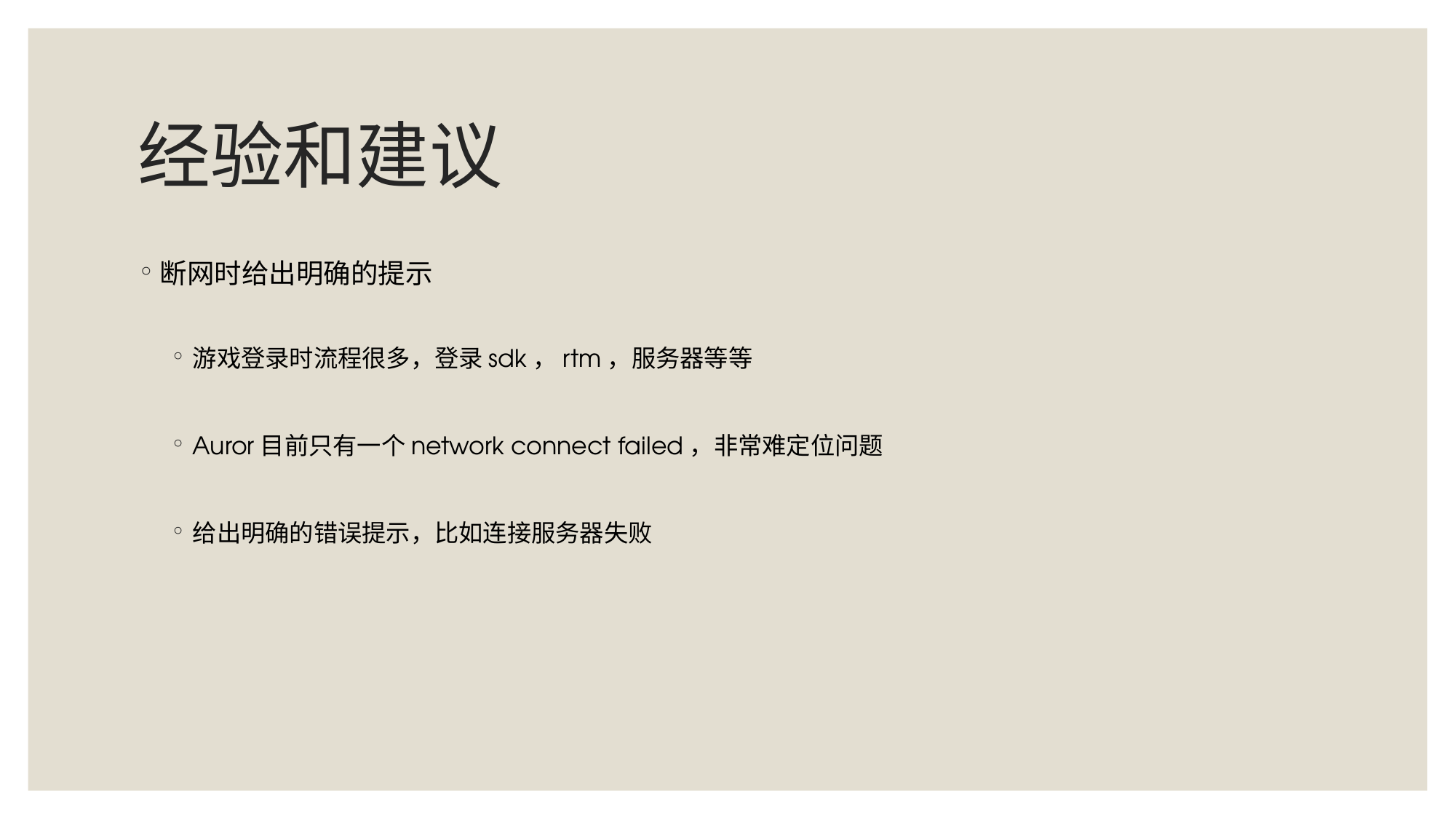

# 经验和建议
断网时给出明确的提示

游戏登录时流程很多，登录sdk，rtm，服务器等等

Auror目前只有一个network connect failed，非常难定位问题

给出明确的错误提示，比如连接服务器失败